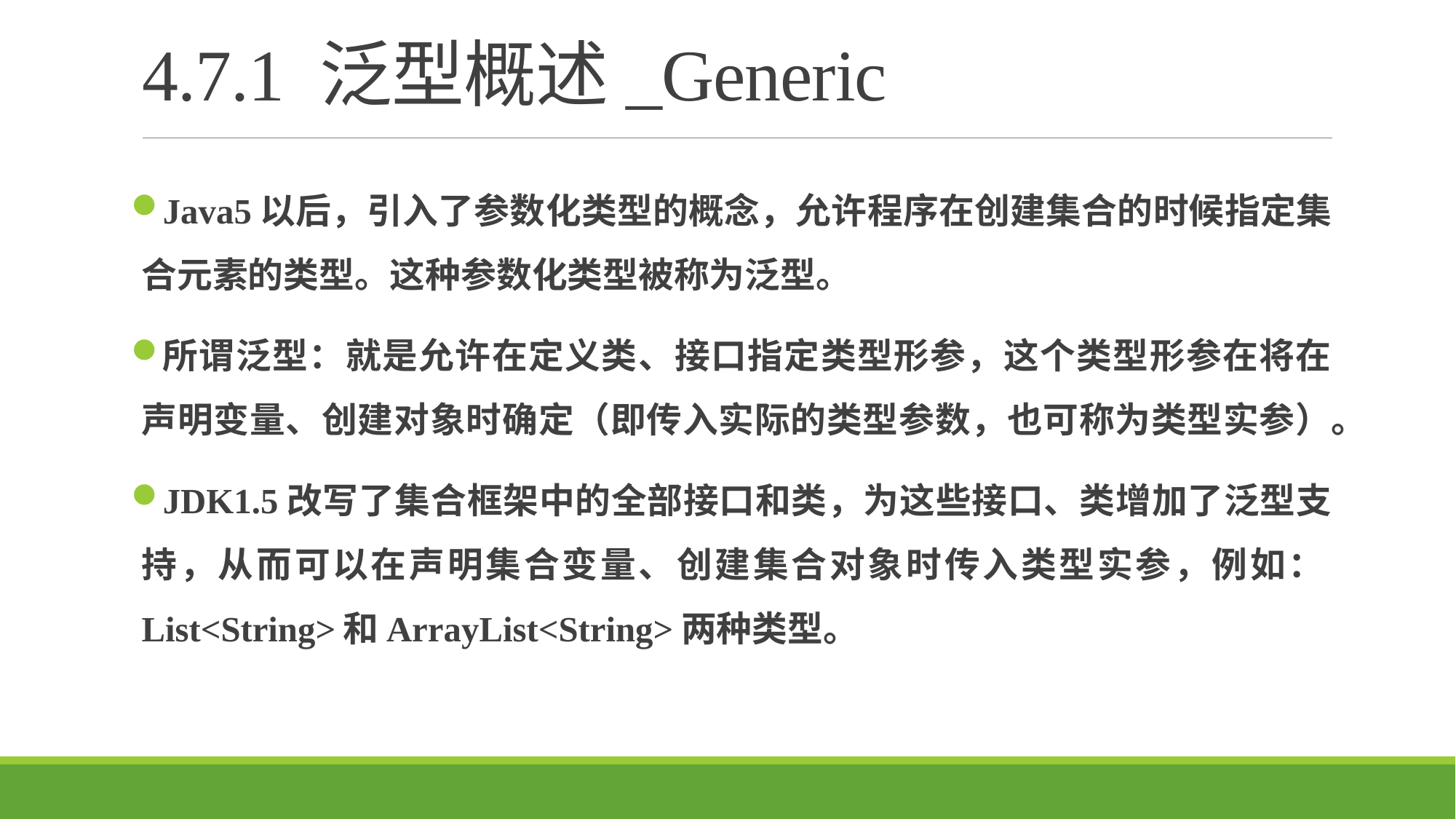

# 4.7.1 泛型概述_Generic
Java5以后，引入了参数化类型的概念，允许程序在创建集合的时候指定集合元素的类型。这种参数化类型被称为泛型。
所谓泛型：就是允许在定义类、接口指定类型形参，这个类型形参在将在声明变量、创建对象时确定（即传入实际的类型参数，也可称为类型实参）。
JDK1.5改写了集合框架中的全部接口和类，为这些接口、类增加了泛型支持，从而可以在声明集合变量、创建集合对象时传入类型实参，例如：List<String>和ArrayList<String>两种类型。